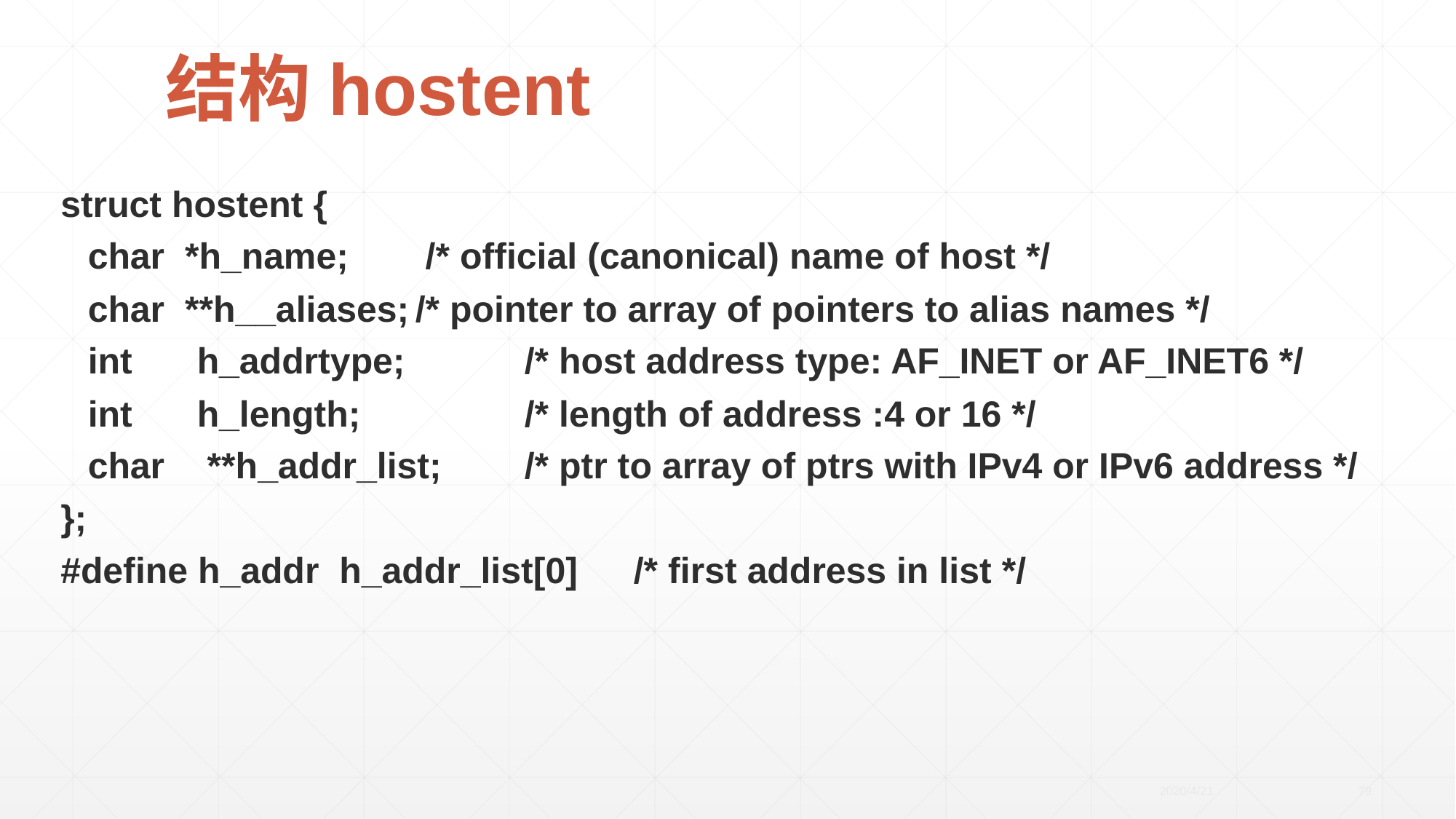

# 结构hostent
struct hostent {
	char  *h_name;     	 /* official (canonical) name of host */
	char  **h__aliases;	/* pointer to array of pointers to alias names */
	int 	h_addrtype;		/* host address type: AF_INET or AF_INET6 */
	int	h_length;		/* length of address :4 or 16 */
	char	 **h_addr_list;	/* ptr to array of ptrs with IPv4 or IPv6 address */
};
#define h_addr  h_addr_list[0]	/* first address in list */

2020/4/21
79